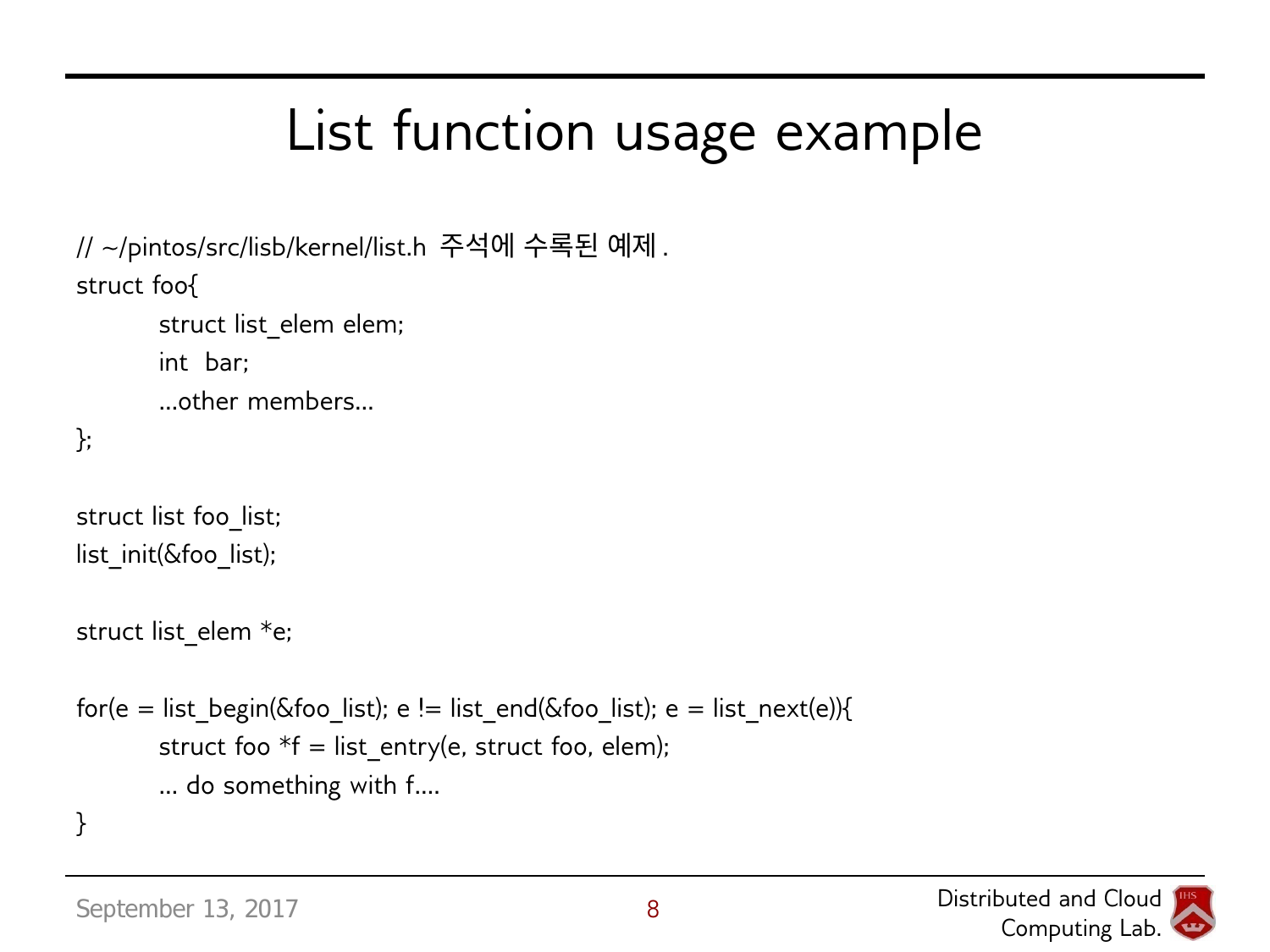

# List function usage example
// ~/pintos/src/lisb/kernel/list.h 주석에 수록된 예제.
struct foo{
	struct list_elem elem;
	int  bar;
	…other members…
};

struct list foo_list;
list_init(&foo_list);

struct list_elem *e;

for(e = list_begin(&foo_list); e != list_end(&foo_list); e = list_next(e)){
	struct foo *f = list_entry(e, struct foo, elem);
	… do something with f….
}

September 13, 2017
8